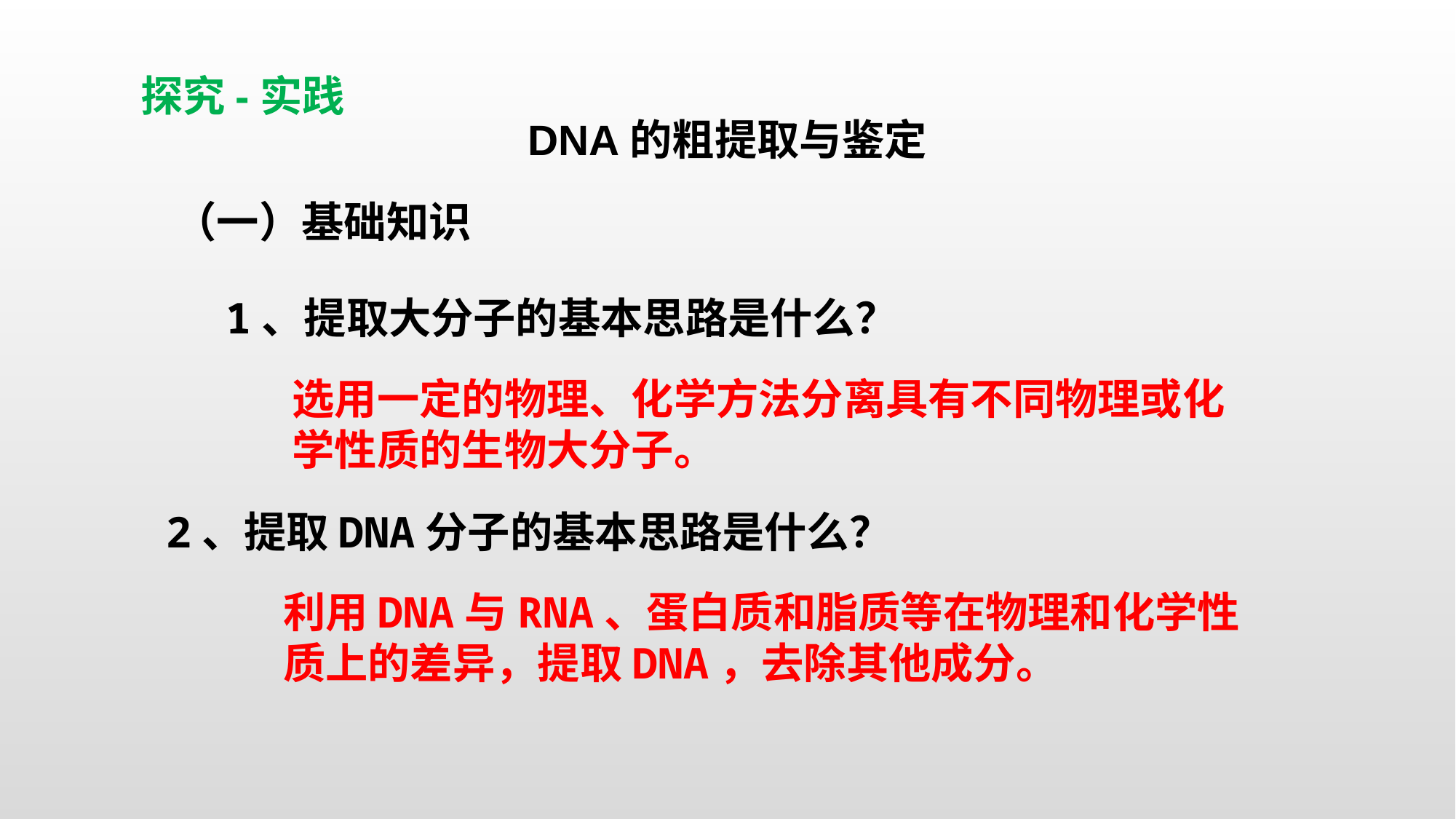

探究-实践
DNA的粗提取与鉴定

（一）基础知识
1、提取大分子的基本思路是什么？
选用一定的物理、化学方法分离具有不同物理或化学性质的生物大分子。
2、提取DNA分子的基本思路是什么？
利用DNA与RNA、蛋白质和脂质等在物理和化学性质上的差异，提取DNA，去除其他成分。